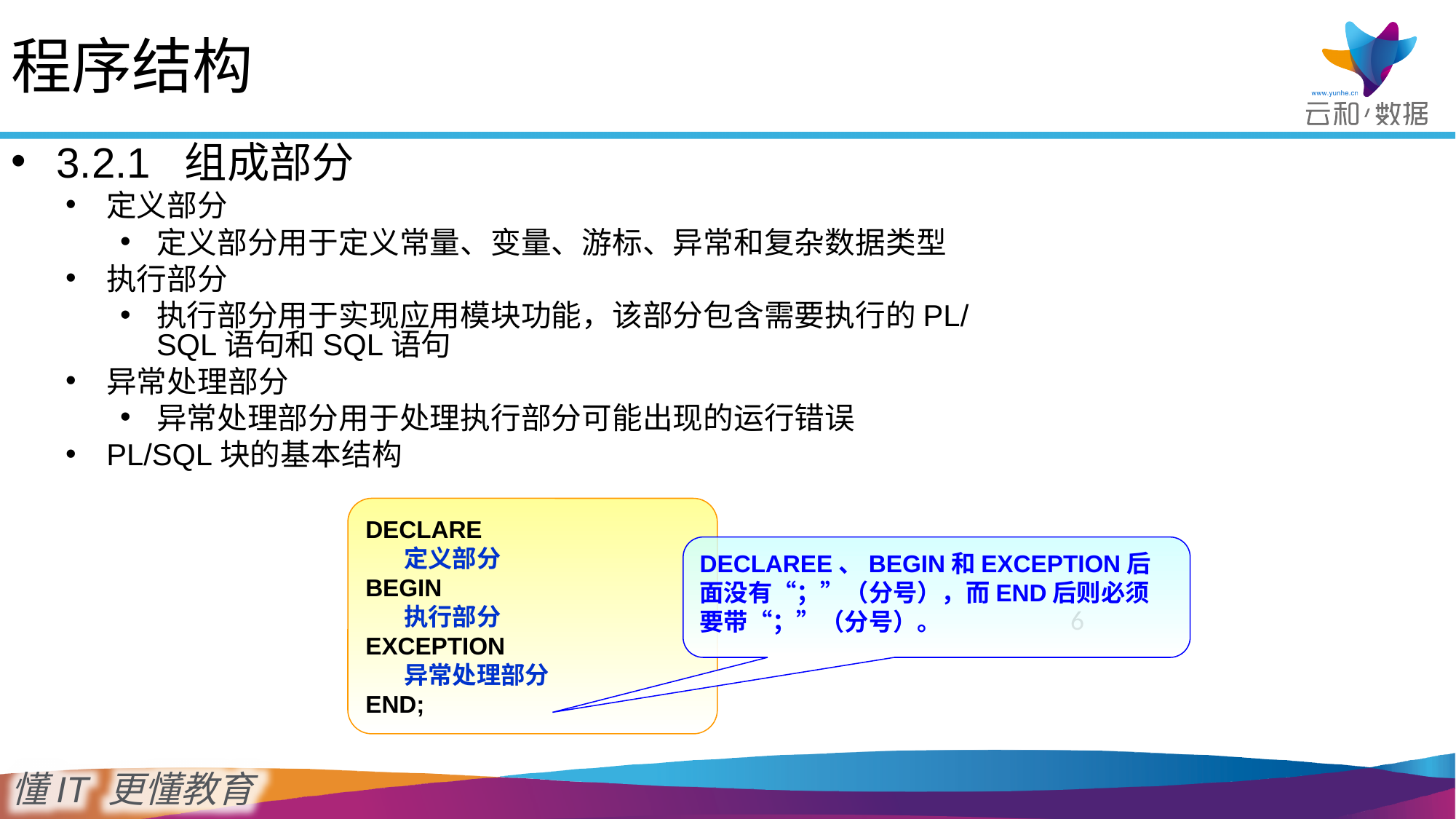

程序结构
3.2.1  组成部分
定义部分
定义部分用于定义常量、变量、游标、异常和复杂数据类型
执行部分
执行部分用于实现应用模块功能，该部分包含需要执行的PL/SQL语句和SQL语句
异常处理部分
异常处理部分用于处理执行部分可能出现的运行错误
PL/SQL块的基本结构

DECLARE
      定义部分
BEGIN
      执行部分
EXCEPTION
      异常处理部分
END;
DECLAREE、BEGIN和EXCEPTION后面没有“；”（分号），而END后则必须要带“；”（分号）。
6